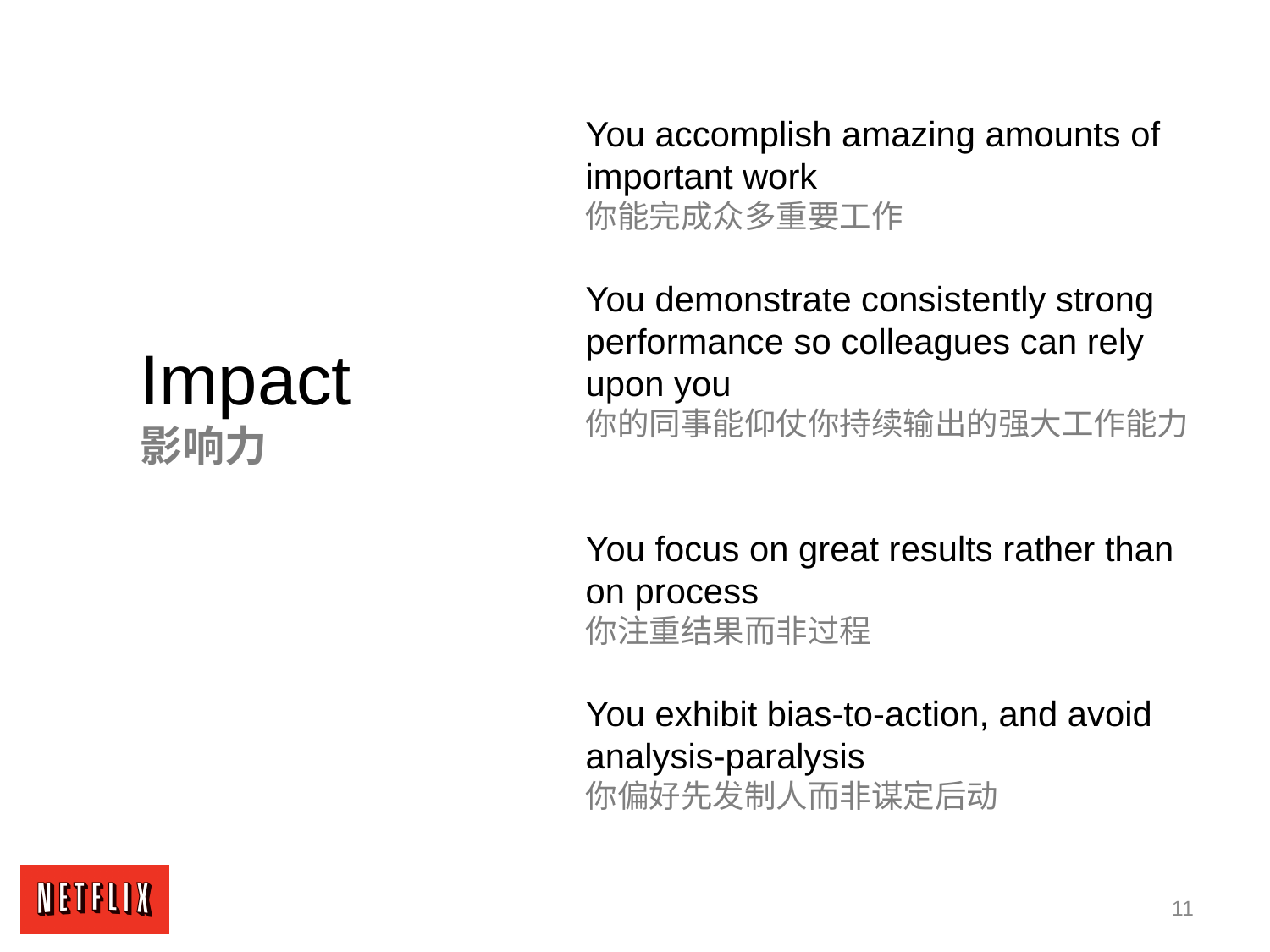

You accomplish amazing amounts of important work
你能完成众多重要工作

You demonstrate consistently strong performance so colleagues can rely upon you
你的同事能仰仗你持续输出的强大工作能力

You focus on great results rather than on process
你注重结果而非过程

You exhibit bias-to-action, and avoid analysis-paralysis
你偏好先发制人而非谋定后动
Impact
影响力
11